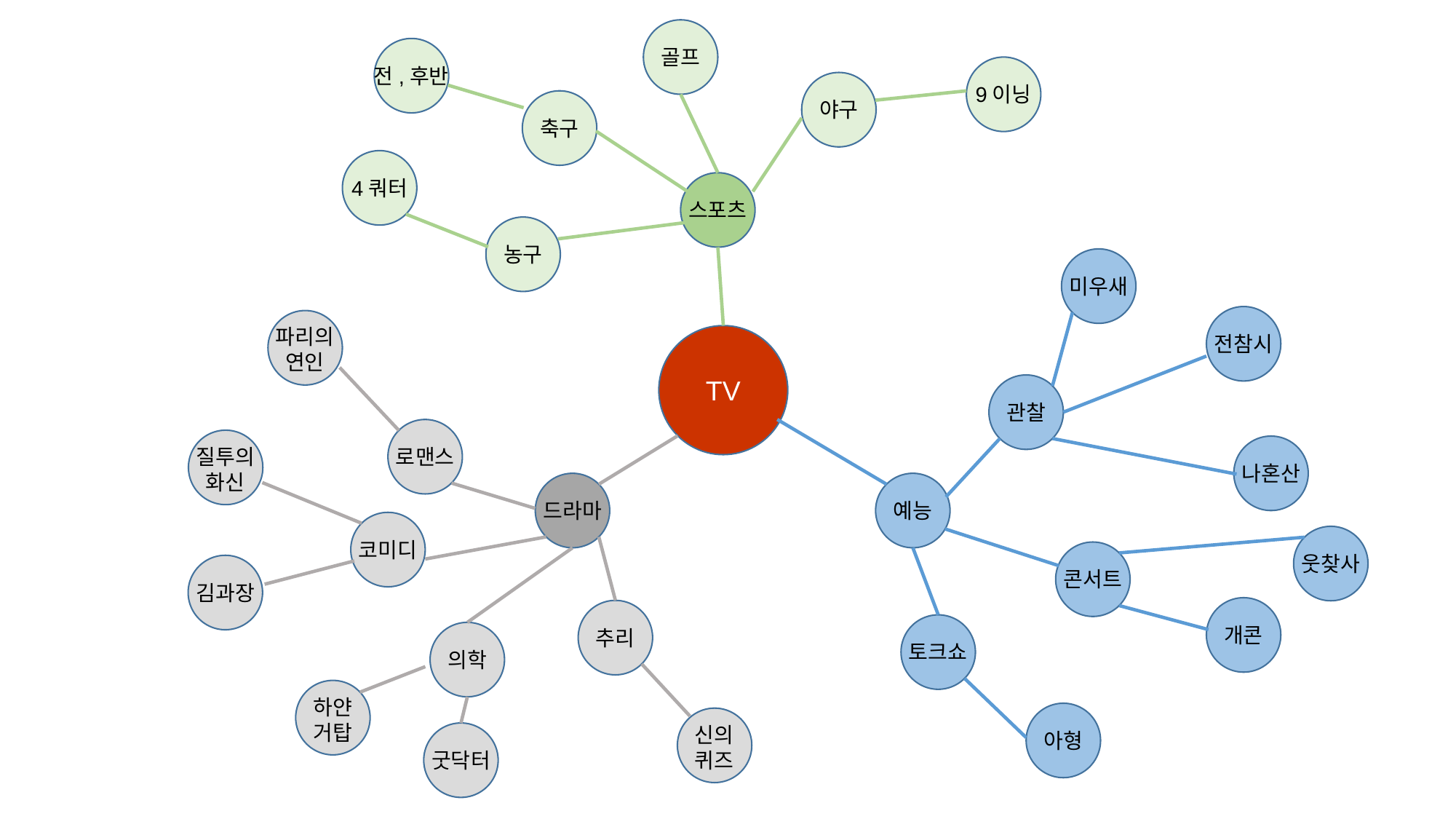

골프

전,후반

9이닝

야구
축구

4쿼터

스포츠

농구

미우새

파리의
연인
전참시

TV

관찰

질투의
화신
로맨스
나혼산

예능
드라마

코미디

웃찾사

콘서트
김과장

개콘
추리

토크쇼
의학

하얀
거탑

신의
퀴즈
아형

굿닥터